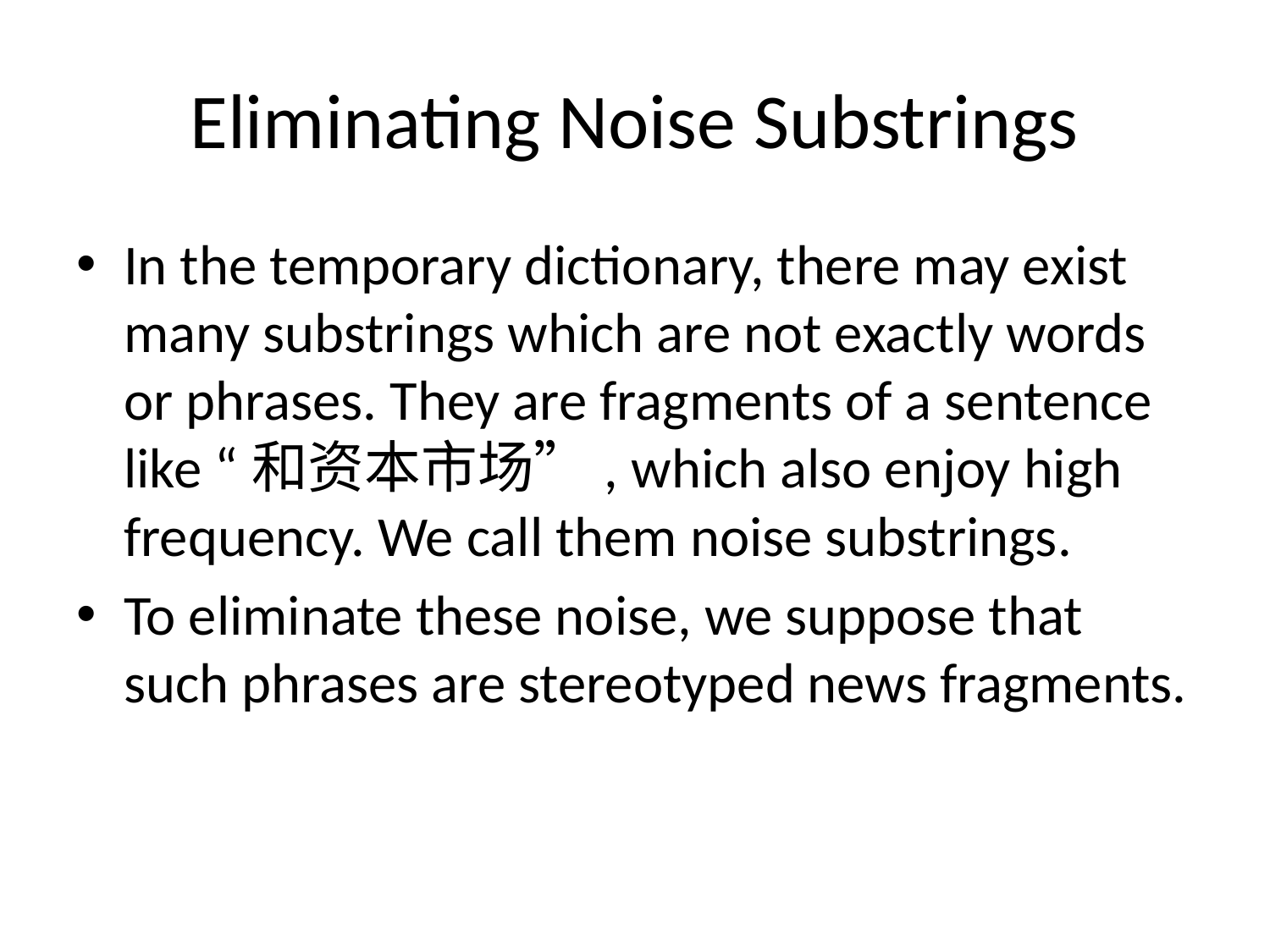

# Eliminating Noise Substrings
In the temporary dictionary, there may exist many substrings which are not exactly words or phrases. They are fragments of a sentence like “和资本市场”, which also enjoy high frequency. We call them noise substrings.
To eliminate these noise, we suppose that such phrases are stereotyped news fragments.